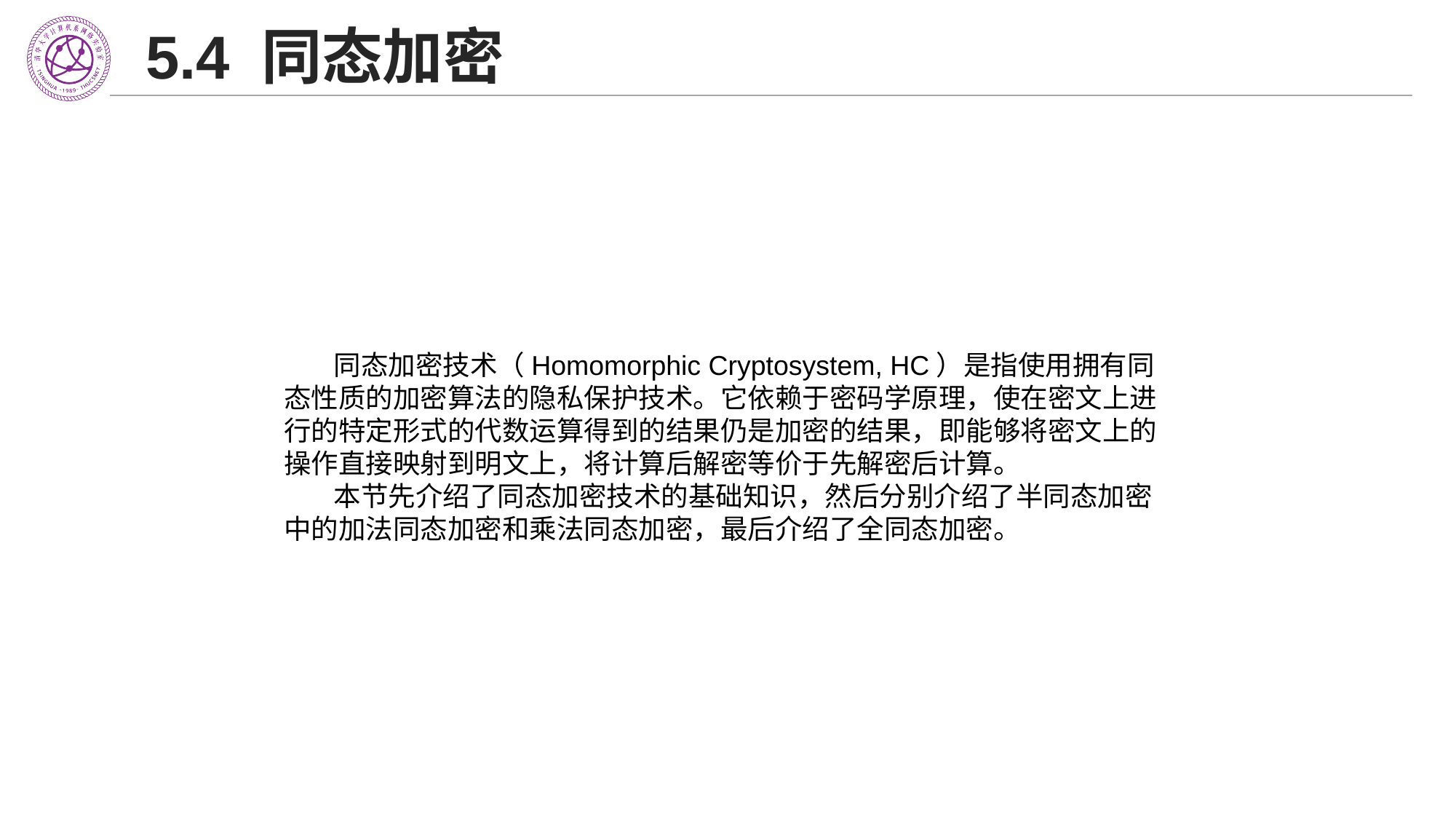

# 5.4 同态加密
       同态加密技术（Homomorphic Cryptosystem, HC）是指使用拥有同态性质的加密算法的隐私保护技术。它依赖于密码学原理，使在密文上进行的特定形式的代数运算得到的结果仍是加密的结果，即能够将密文上的操作直接映射到明文上，将计算后解密等价于先解密后计算。
       本节先介绍了同态加密技术的基础知识，然后分别介绍了半同态加密中的加法同态加密和乘法同态加密，最后介绍了全同态加密。